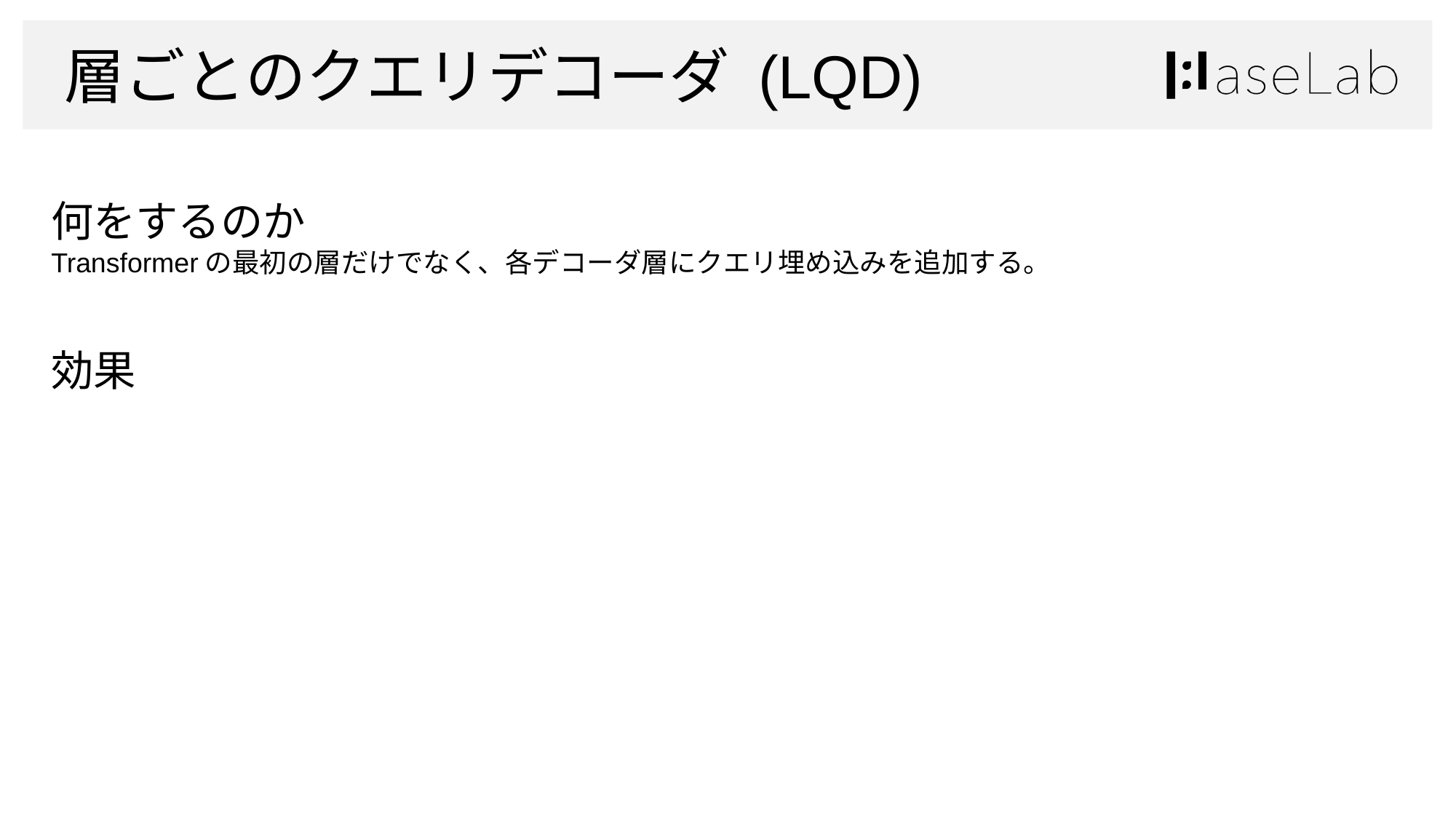

層ごとのクエリデコーダ (LQD)
何をするのか
Transformerの最初の層だけでなく、各デコーダ層にクエリ埋め込みを追加する。

効果